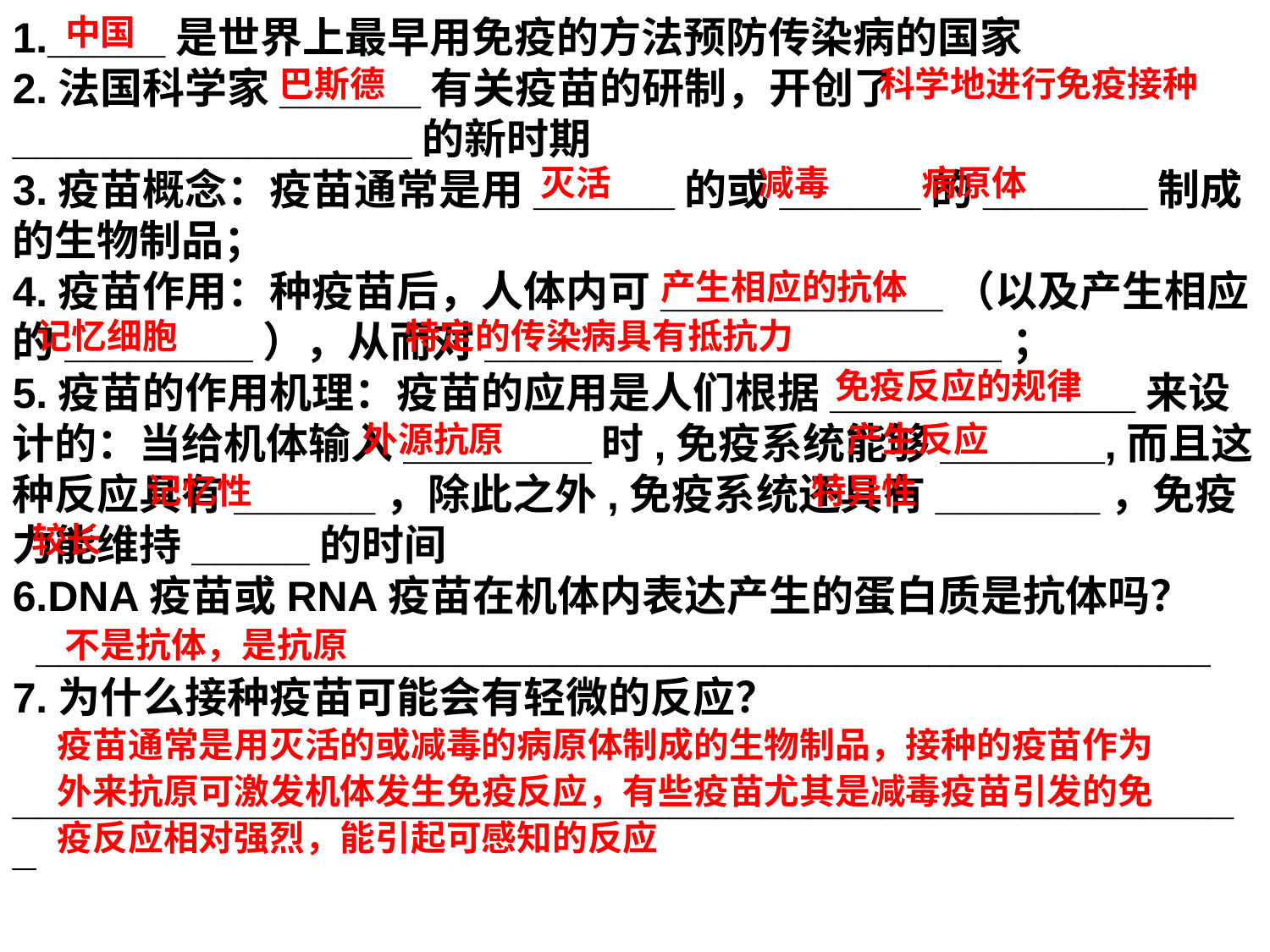

中国
1._____是世界上最早用免疫的方法预防传染病的国家
2.法国科学家______有关疫苗的研制，开创了_________________的新时期
3.疫苗概念：疫苗通常是用______的或______的_______制成的生物制品；
4.疫苗作用：种疫苗后，人体内可____________（以及产生相应的________），从而对______________________；
5.疫苗的作用机理：疫苗的应用是人们根据_____________来设计的：当给机体输入________时,免疫系统能够_______,而且这种反应具有______，除此之外,免疫系统还具有_______，免疫力能维持_____的时间
6.DNA疫苗或RNA疫苗在机体内表达产生的蛋白质是抗体吗？
  __________________________________________________
7.为什么接种疫苗可能会有轻微的反应？
  _____________________________________________________
  _____________________________________________________
  _____________________________________________________

科学地进行免疫接种
巴斯德
灭活
减毒
病原体
产生相应的抗体
记忆细胞
特定的传染病具有抵抗力
免疫反应的规律
外源抗原
产生反应
记忆性
特异性
较长
不是抗体，是抗原
疫苗通常是用灭活的或减毒的病原体制成的生物制品，接种的疫苗作为外来抗原可激发机体发生免疫反应，有些疫苗尤其是减毒疫苗引发的免疫反应相对强烈，能引起可感知的反应